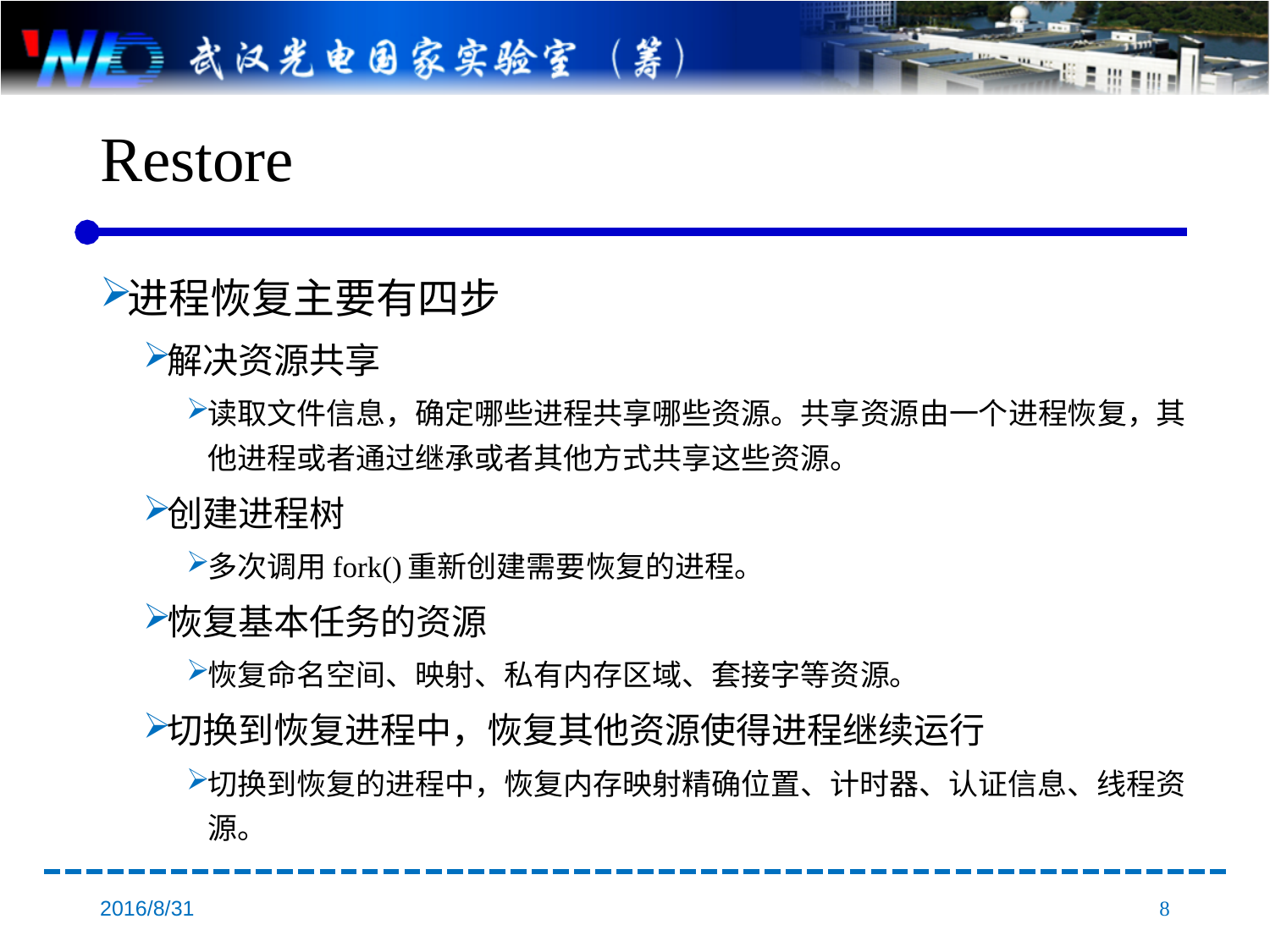

# Restore
进程恢复主要有四步
解决资源共享
读取文件信息，确定哪些进程共享哪些资源。共享资源由一个进程恢复，其他进程或者通过继承或者其他方式共享这些资源。
创建进程树
多次调用fork()重新创建需要恢复的进程。
恢复基本任务的资源
恢复命名空间、映射、私有内存区域、套接字等资源。
切换到恢复进程中，恢复其他资源使得进程继续运行
切换到恢复的进程中，恢复内存映射精确位置、计时器、认证信息、线程资源。

2016/8/31
8